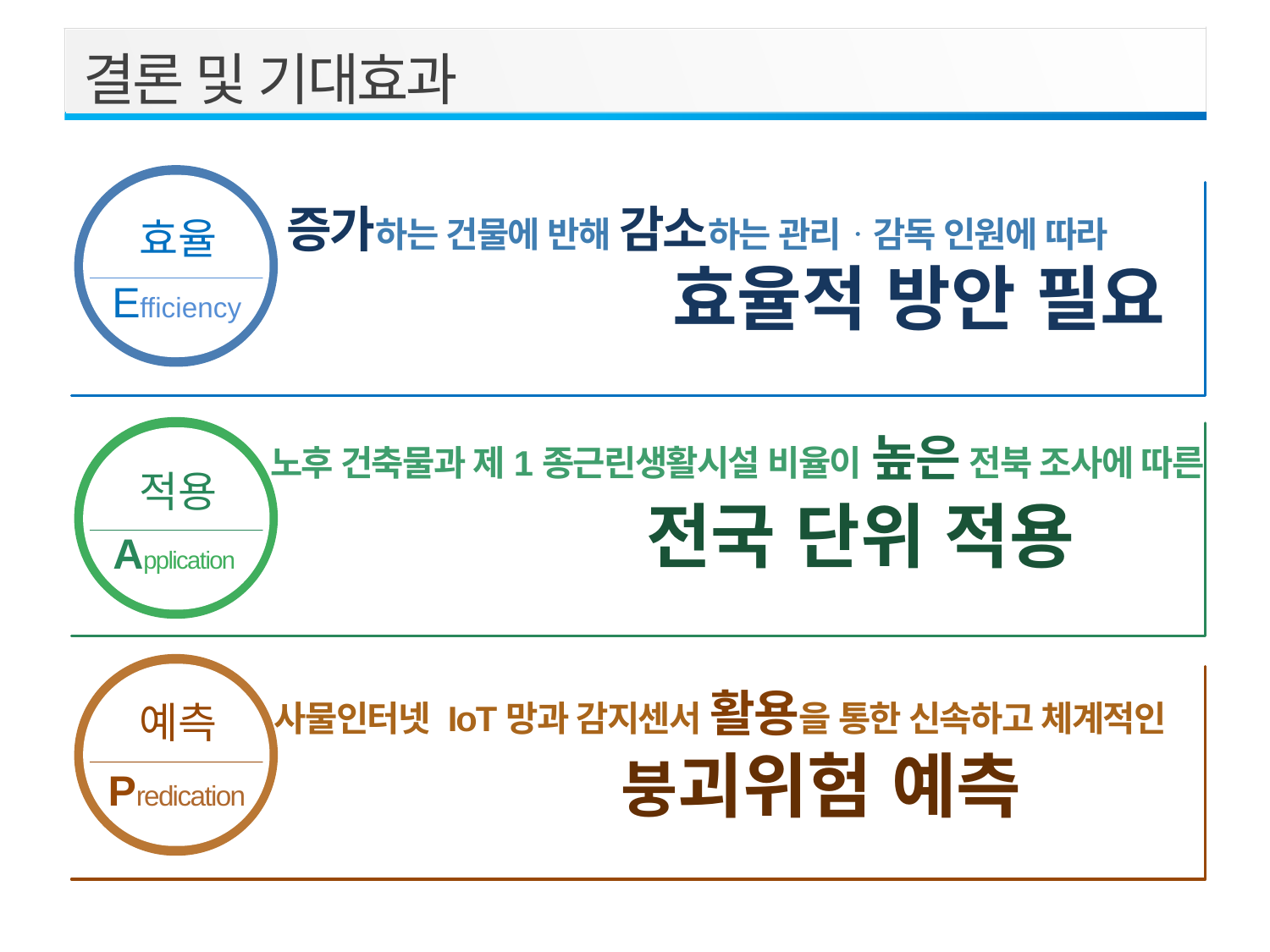

결론 및 기대효과

효율

Efficiency

증가하는 건물에 반해 감소하는 관리ᆞ감독 인원에 따라
효율적 방안 필요

적용

Application

노후 건축물과 제1종근린생활시설 비율이 높은 전북 조사에 따른
전국 단위 적용

예측

Predication

사물인터넷 IoT망과 감지센서 활용을 통한 신속하고 체계적인
붕괴위험 예측